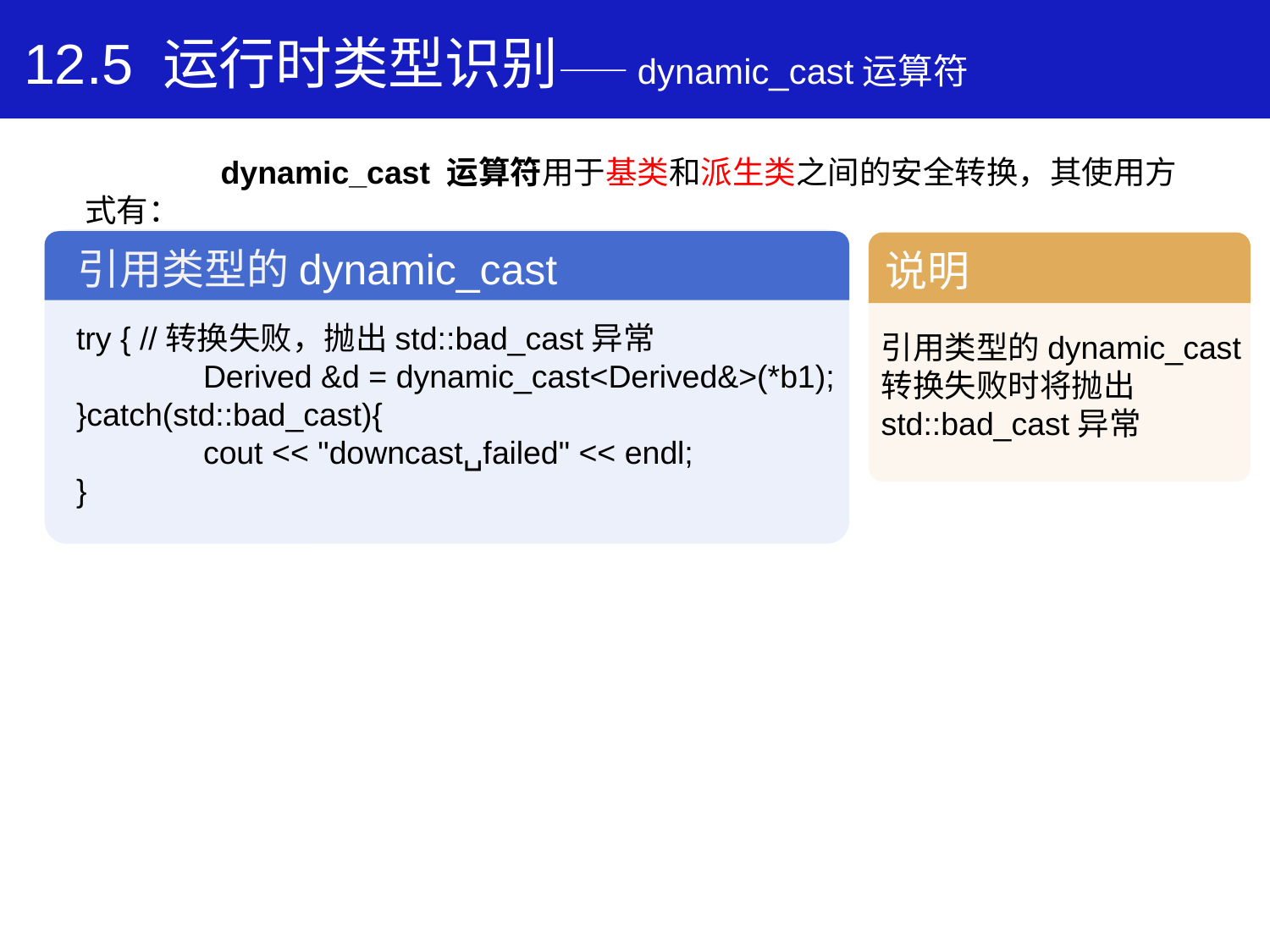

12.5 运行时类型识别——dynamic_cast运算符
	 dynamic_cast 运算符用于基类和派生类之间的安全转换，其使用方式有：

引用类型的dynamic_cast
说明

try { //转换失败，抛出std::bad_cast异常
	Derived &d = dynamic_cast<Derived&>(*b1);
}catch(std::bad_cast){
	cout << "downcast␣failed" << endl;
}
引用类型的dynamic_cast转换失败时将抛出std::bad_cast异常
50